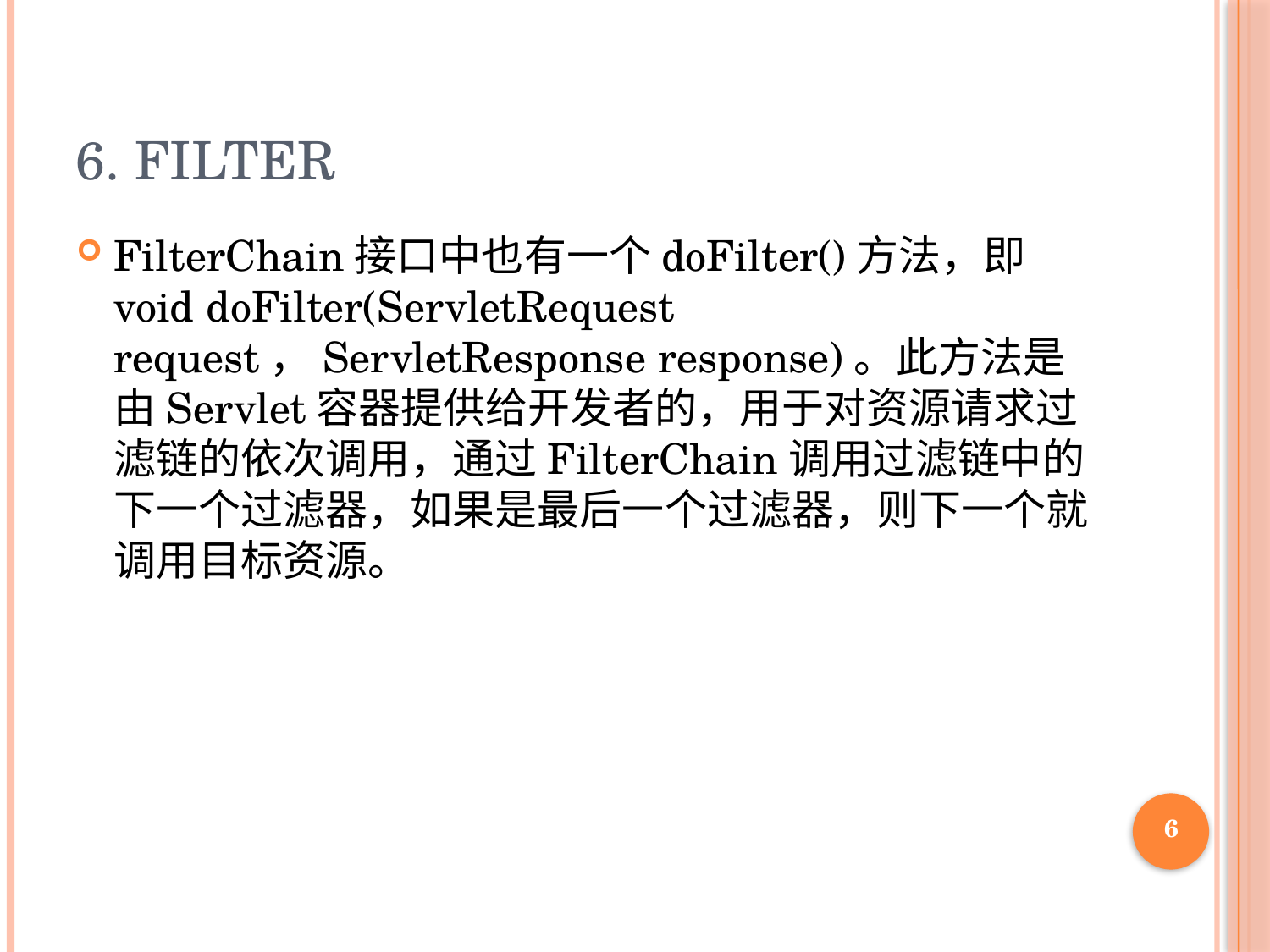

# 6. Filter
FilterChain接口中也有一个doFilter()方法，即void doFilter(ServletRequest request，ServletResponse response)。此方法是由Servlet容器提供给开发者的，用于对资源请求过滤链的依次调用，通过FilterChain调用过滤链中的下一个过滤器，如果是最后一个过滤器，则下一个就调用目标资源。
6